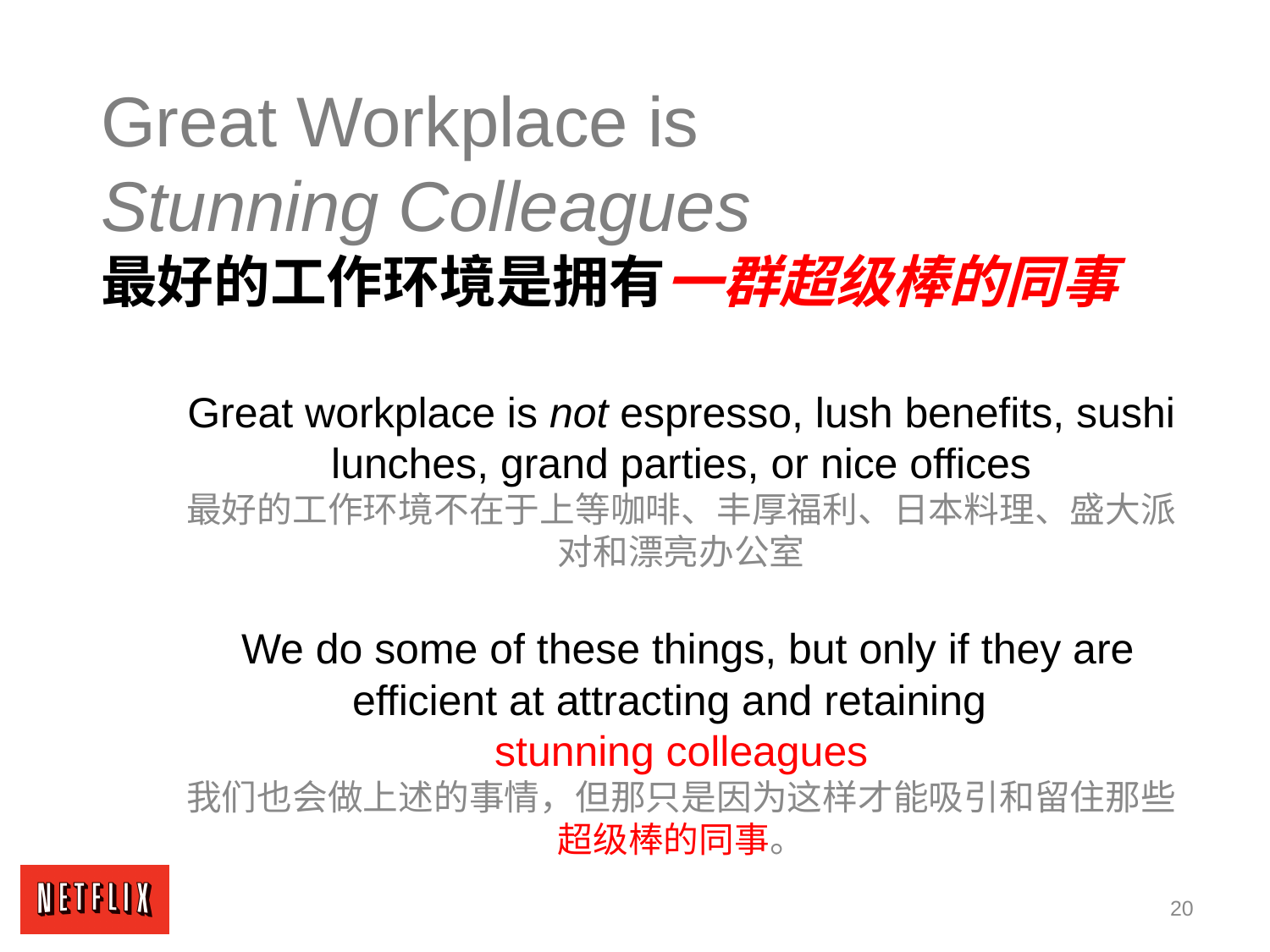

Great Workplace is
Stunning Colleagues
最好的工作环境是拥有一群超级棒的同事
Great workplace is not espresso, lush benefits, sushi lunches, grand parties, or nice offices
最好的工作环境不在于上等咖啡、丰厚福利、日本料理、盛大派对和漂亮办公室

 We do some of these things, but only if they are efficient at attracting and retaining
stunning colleagues
我们也会做上述的事情，但那只是因为这样才能吸引和留住那些超级棒的同事。
20